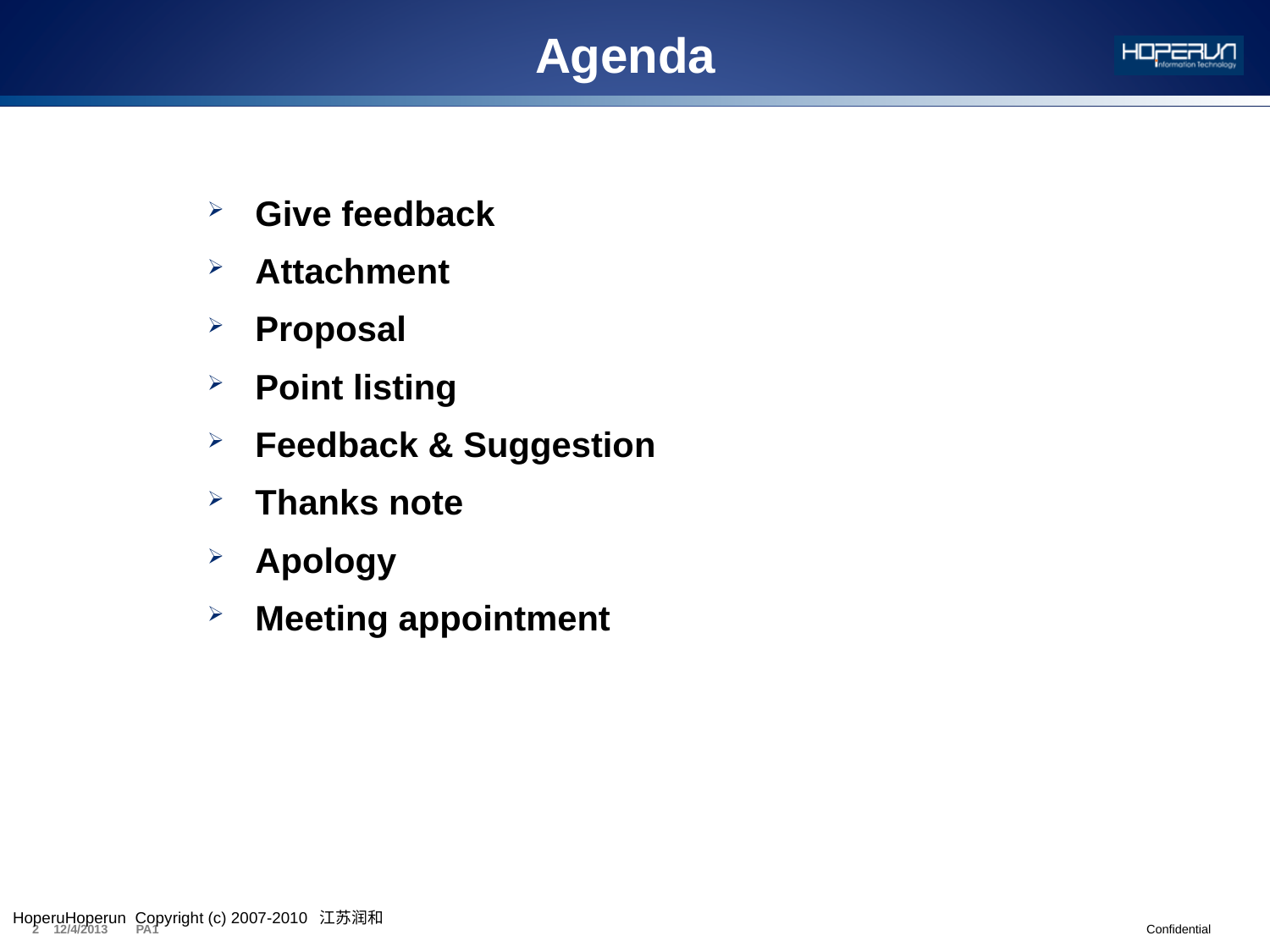

Agenda
Give feedback
Attachment
Proposal
Point listing
Feedback & Suggestion
Thanks note
Apology
Meeting appointment

HoperuHoperun  Copyright (c) 2007-2010  江苏润和